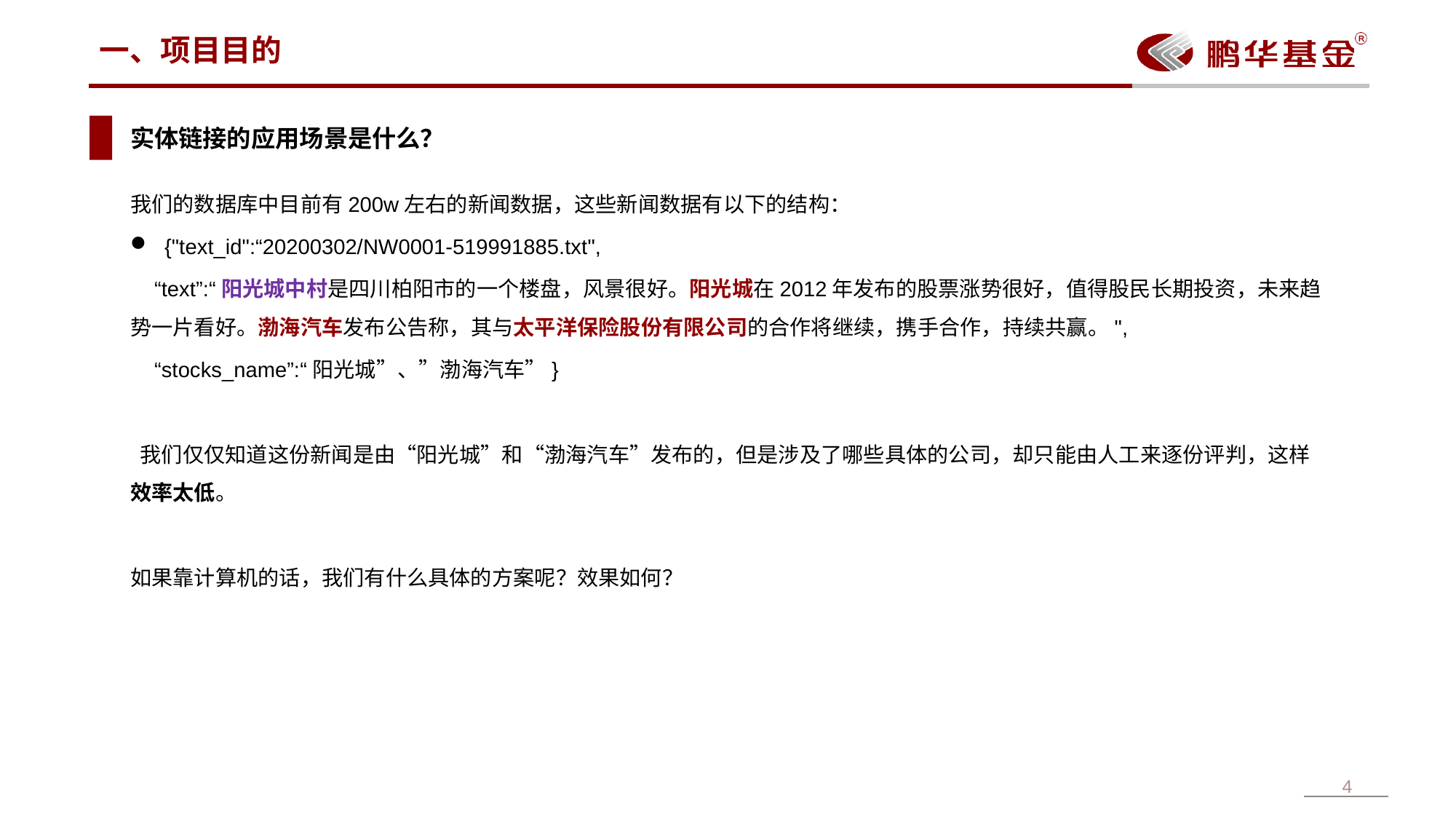

# 一、项目目的
实体链接的应用场景是什么？
我们的数据库中目前有200w左右的新闻数据，这些新闻数据有以下的结构：
{"text_id":“20200302/NW0001-519991885.txt",
    “text”:“阳光城中村是四川柏阳市的一个楼盘，风景很好。阳光城在2012年发布的股票涨势很好，值得股民长期投资，未来趋势一片看好。渤海汽车发布公告称，其与太平洋保险股份有限公司的合作将继续，携手合作，持续共赢。",
    “stocks_name”:“阳光城”、”渤海汽车”}

 我们仅仅知道这份新闻是由“阳光城”和“渤海汽车”发布的，但是涉及了哪些具体的公司，却只能由人工来逐份评判，这样效率太低。

如果靠计算机的话，我们有什么具体的方案呢？效果如何？

4